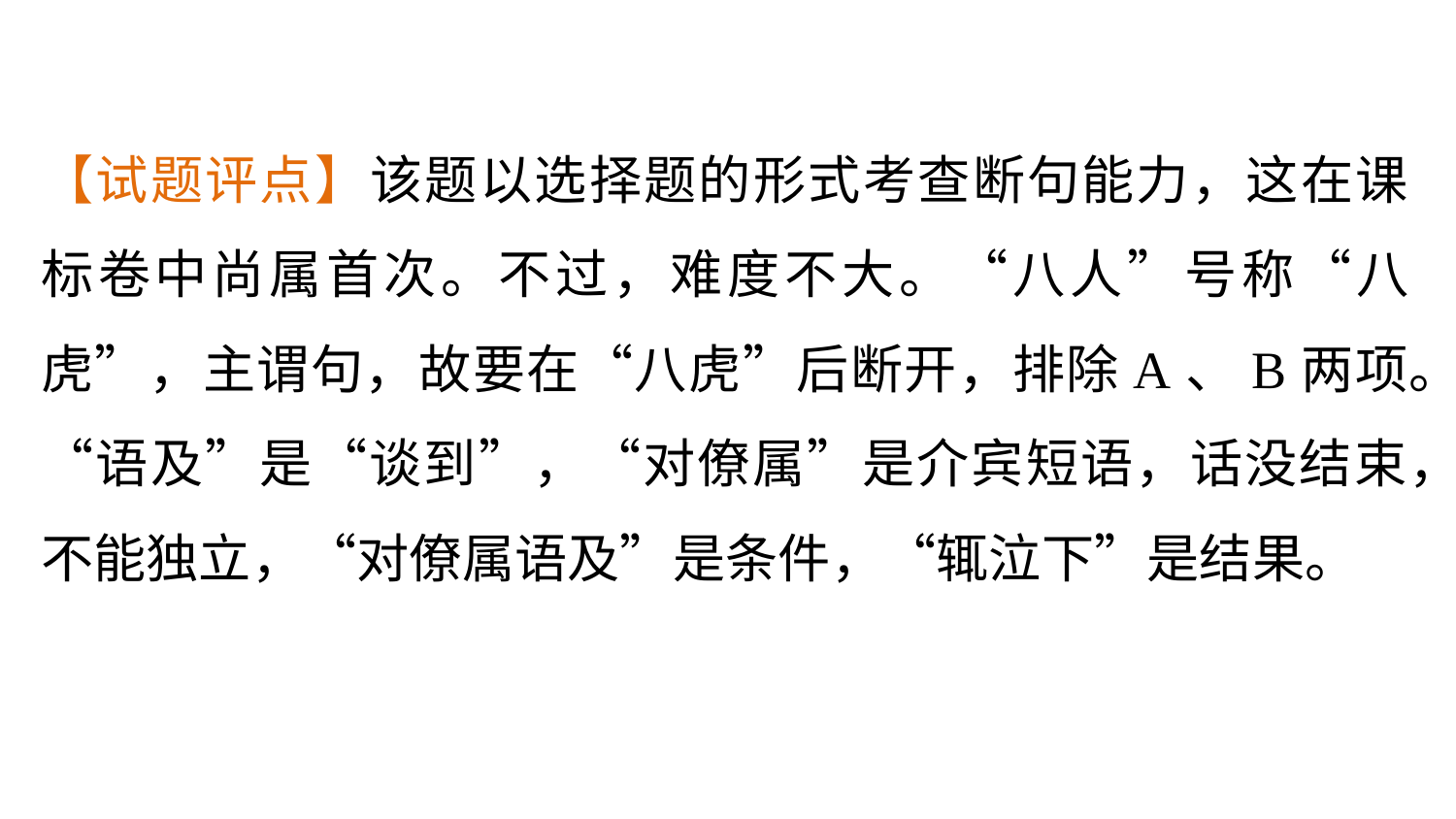

【试题评点】该题以选择题的形式考查断句能力，这在课标卷中尚属首次。不过，难度不大。“八人”号称“八虎”，主谓句，故要在“八虎”后断开，排除A、B两项。“语及”是“谈到”，“对僚属”是介宾短语，话没结束，不能独立，“对僚属语及”是条件，“辄泣下”是结果。